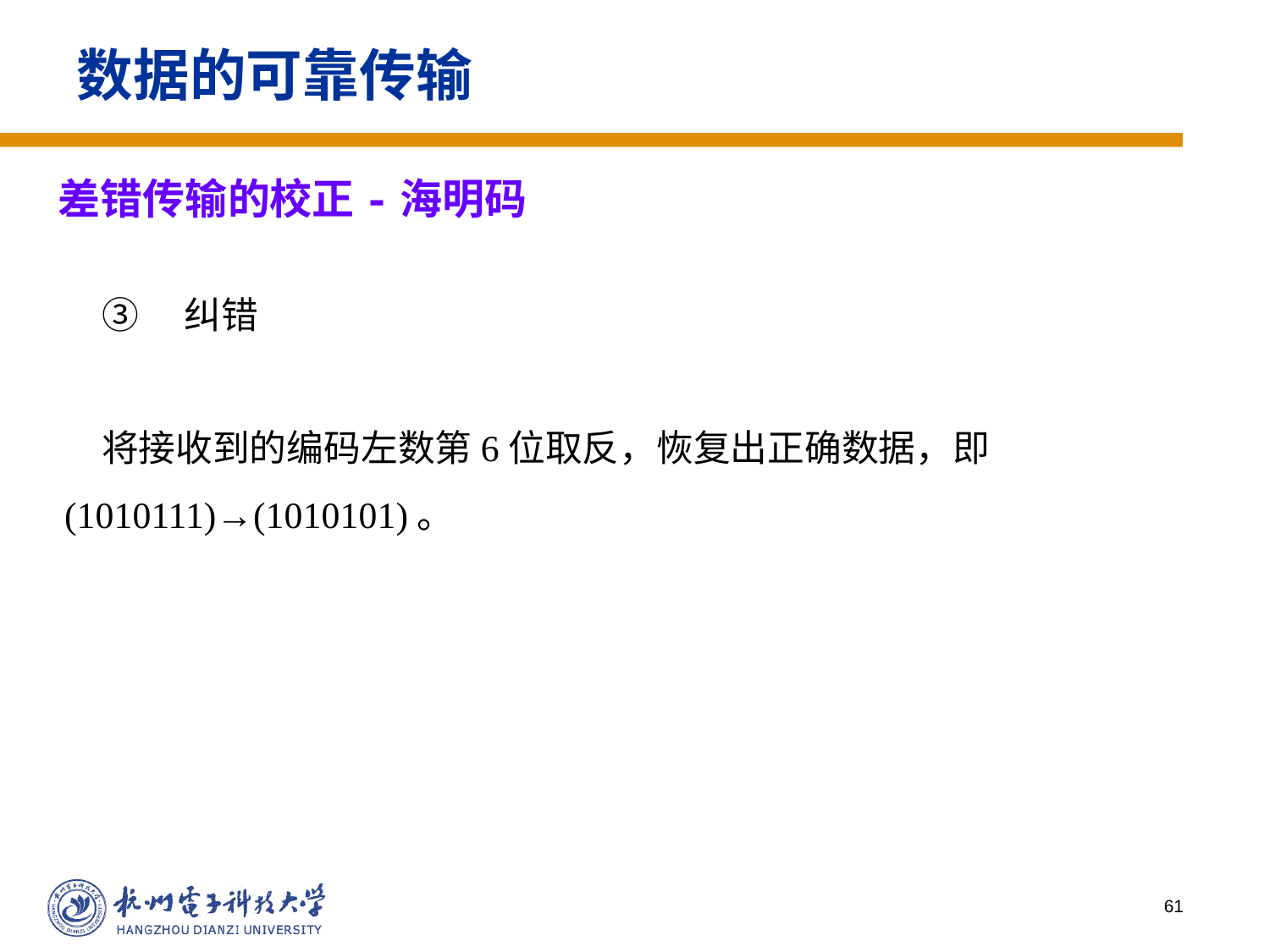

# 数据的可靠传输
差错传输的校正-海明码
③　纠错

将接收到的编码左数第6位取反，恢复出正确数据，即(1010111)→(1010101)。
61